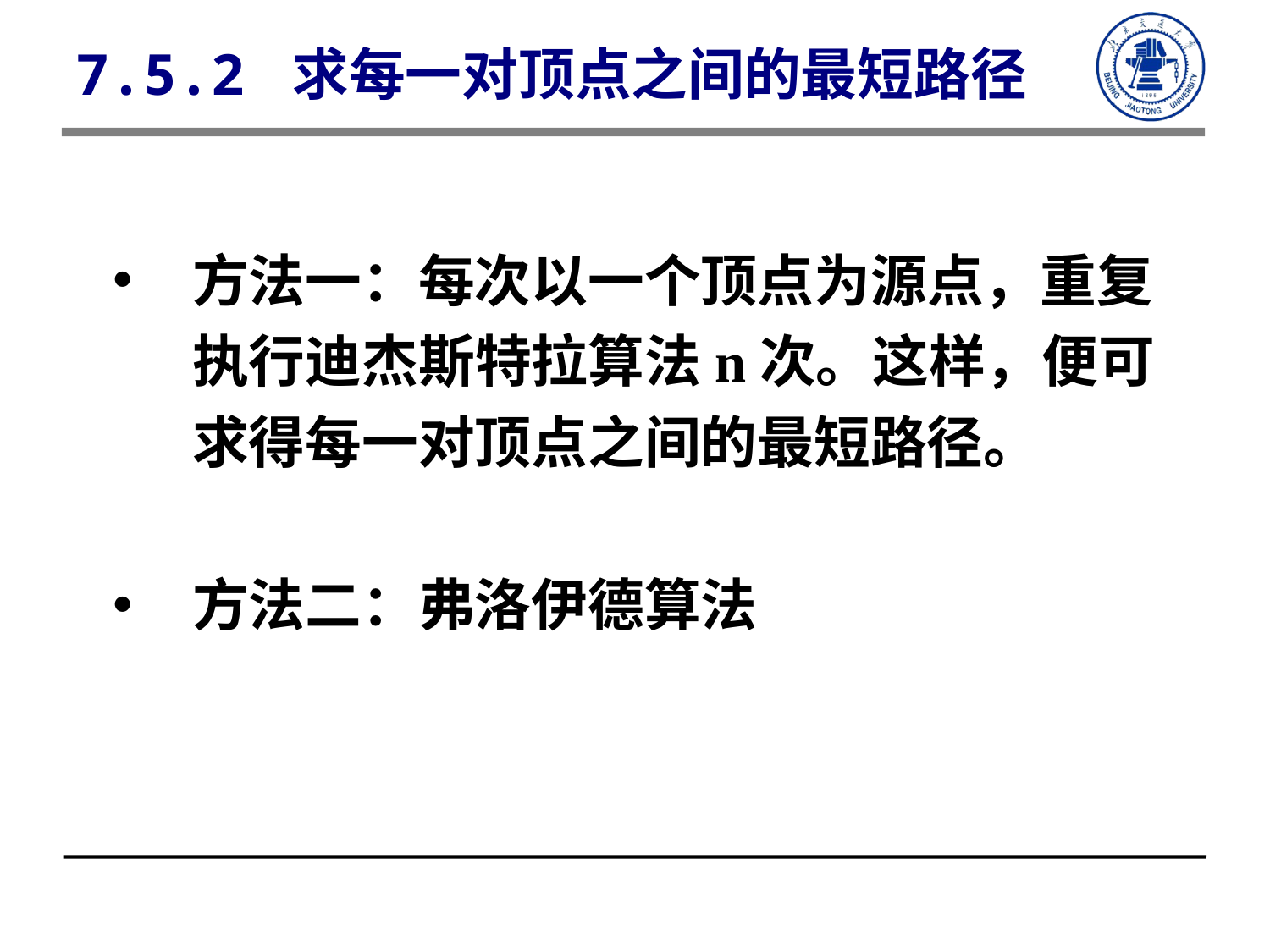

7.5.2 求每一对顶点之间的最短路径
方法一：每次以一个顶点为源点，重复执行迪杰斯特拉算法n次。这样，便可求得每一对顶点之间的最短路径。

方法二：弗洛伊德算法